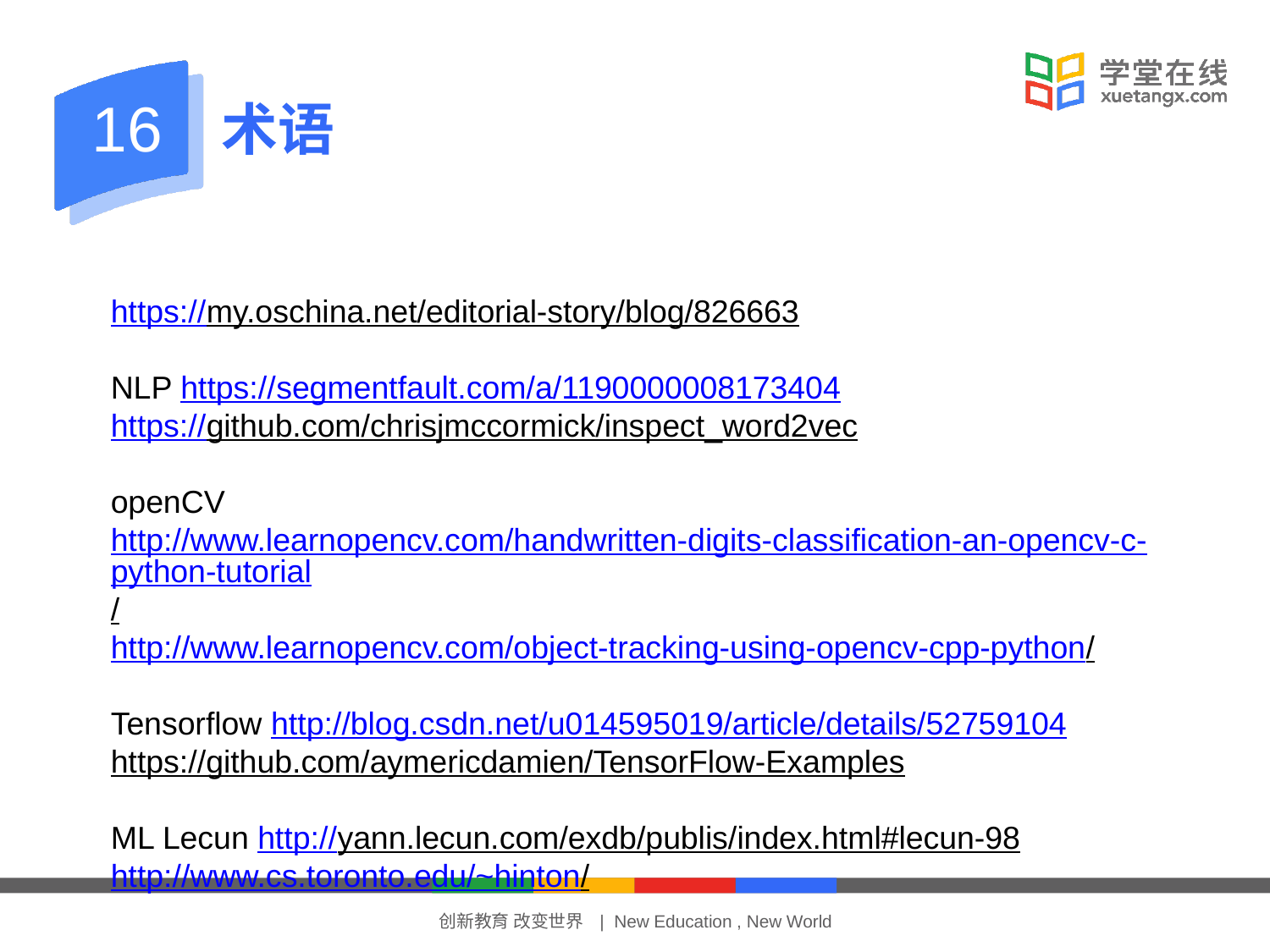

16
术语

https://my.oschina.net/editorial-story/blog/826663

NLP https://segmentfault.com/a/1190000008173404
https://github.com/chrisjmccormick/inspect_word2vec

openCV http://www.learnopencv.com/handwritten-digits-classification-an-opencv-c-python-tutorial/
http://www.learnopencv.com/object-tracking-using-opencv-cpp-python/

Tensorflow http://blog.csdn.net/u014595019/article/details/52759104
https://github.com/aymericdamien/TensorFlow-Examples

ML Lecun http://yann.lecun.com/exdb/publis/index.html#lecun-98
http://www.cs.toronto.edu/~hinton/